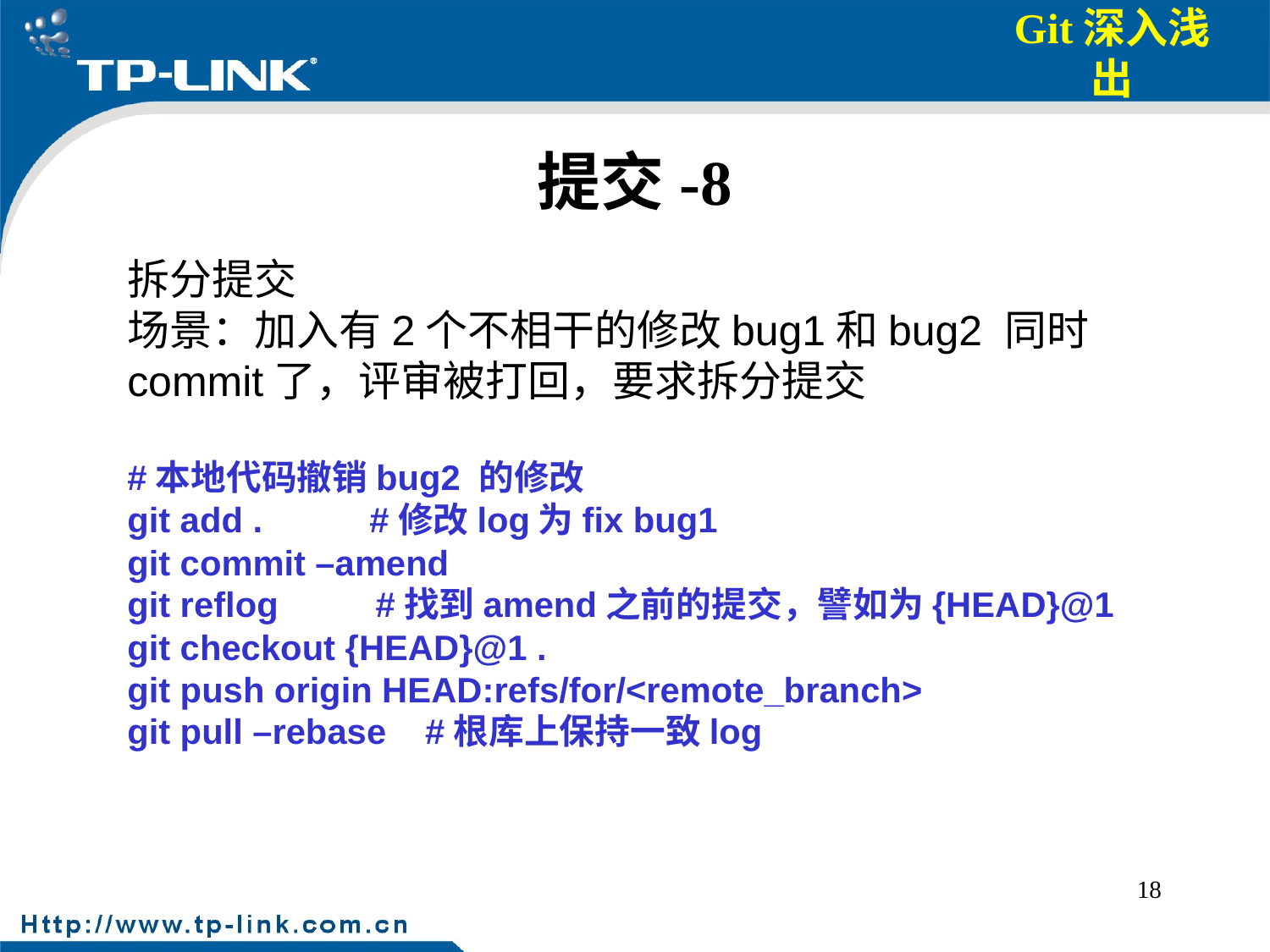

# 提交-8
拆分提交
场景：加入有2个不相干的修改bug1和bug2 同时commit了，评审被打回，要求拆分提交

#本地代码撤销bug2 的修改
git add .           #修改log为fix bug1
git commit –amend
git reflog          #找到amend之前的提交，譬如为{HEAD}@1
git checkout {HEAD}@1 .
git push origin HEAD:refs/for/<remote_branch>
git pull –rebase    #根库上保持一致log
18